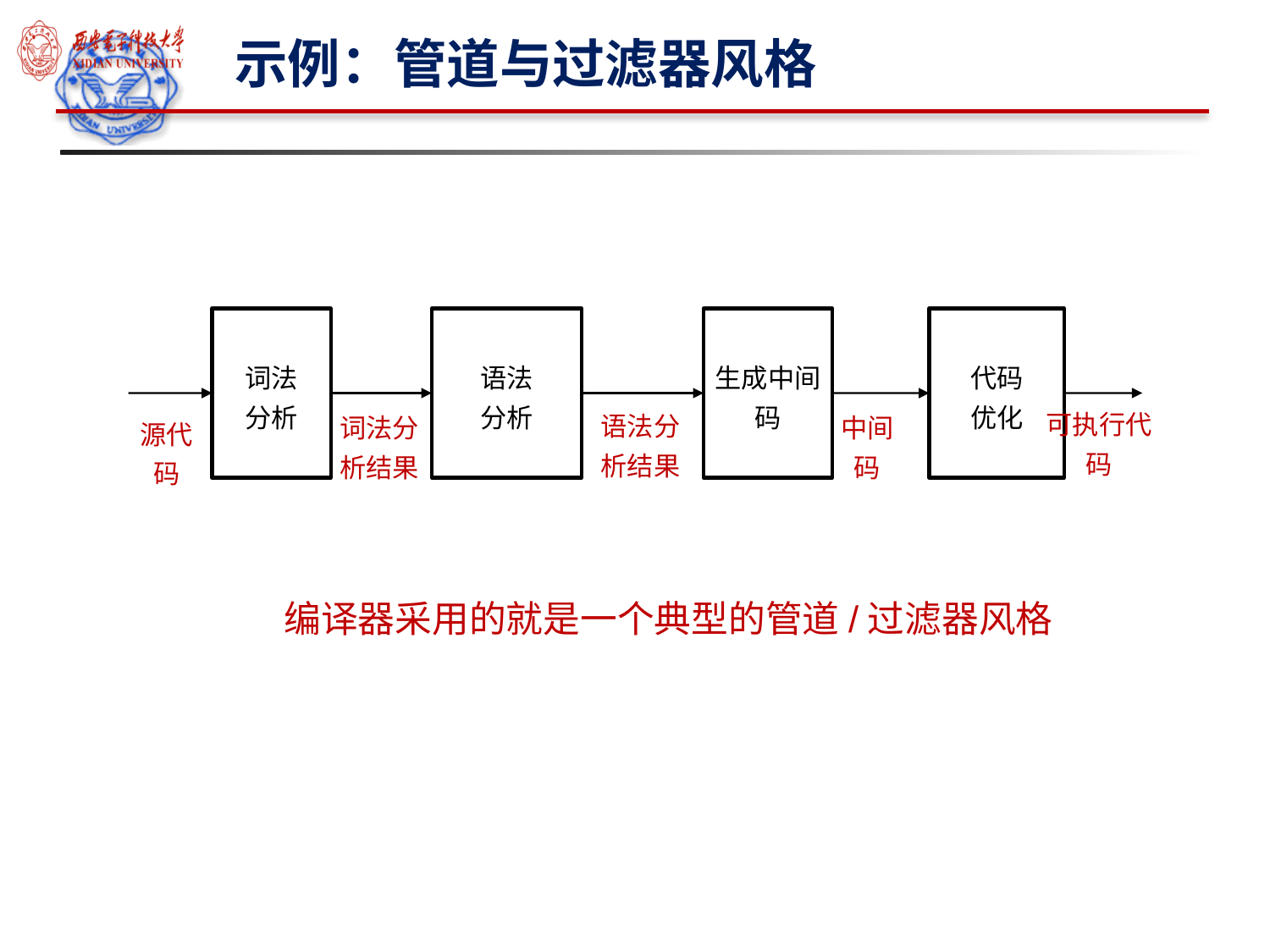

# 示例：管道与过滤器风格

词法
分析
语法
分析
生成中间码
代码
优化
可执行代码
语法分析结果
词法分析结果
中间
码
源代
码
编译器采用的就是一个典型的管道/过滤器风格